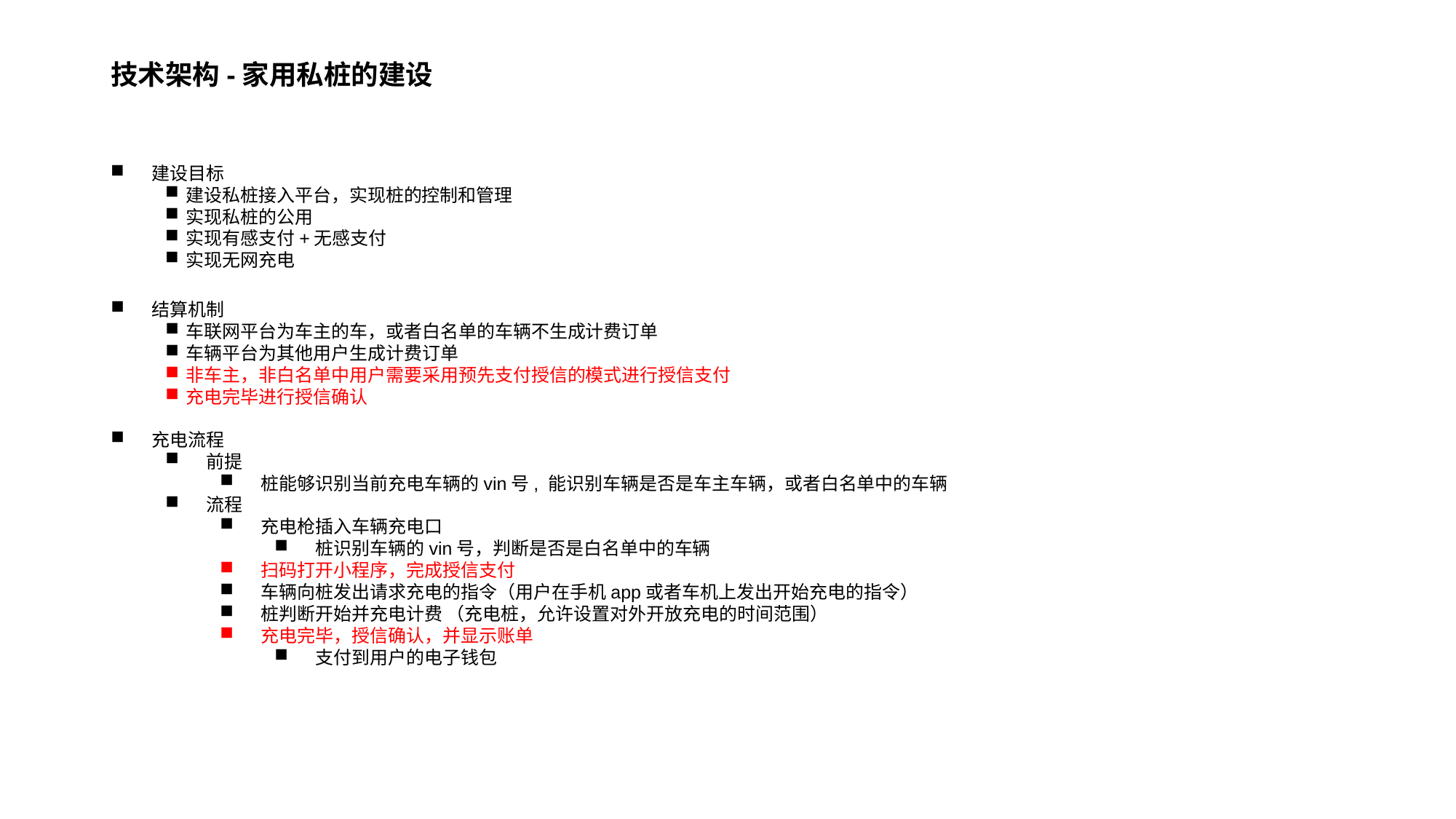

# 技术架构-家用私桩的建设
建设目标
建设私桩接入平台，实现桩的控制和管理
实现私桩的公用
实现有感支付+无感支付
实现无网充电
结算机制
车联网平台为车主的车，或者白名单的车辆不生成计费订单
车辆平台为其他用户生成计费订单
非车主，非白名单中用户需要采用预先支付授信的模式进行授信支付
充电完毕进行授信确认
充电流程
前提
桩能够识别当前充电车辆的vin号, 能识别车辆是否是车主车辆，或者白名单中的车辆
流程
充电枪插入车辆充电口
桩识别车辆的vin号，判断是否是白名单中的车辆
扫码打开小程序，完成授信支付
车辆向桩发出请求充电的指令（用户在手机app或者车机上发出开始充电的指令）
桩判断开始并充电计费 （充电桩，允许设置对外开放充电的时间范围）
充电完毕，授信确认，并显示账单
支付到用户的电子钱包